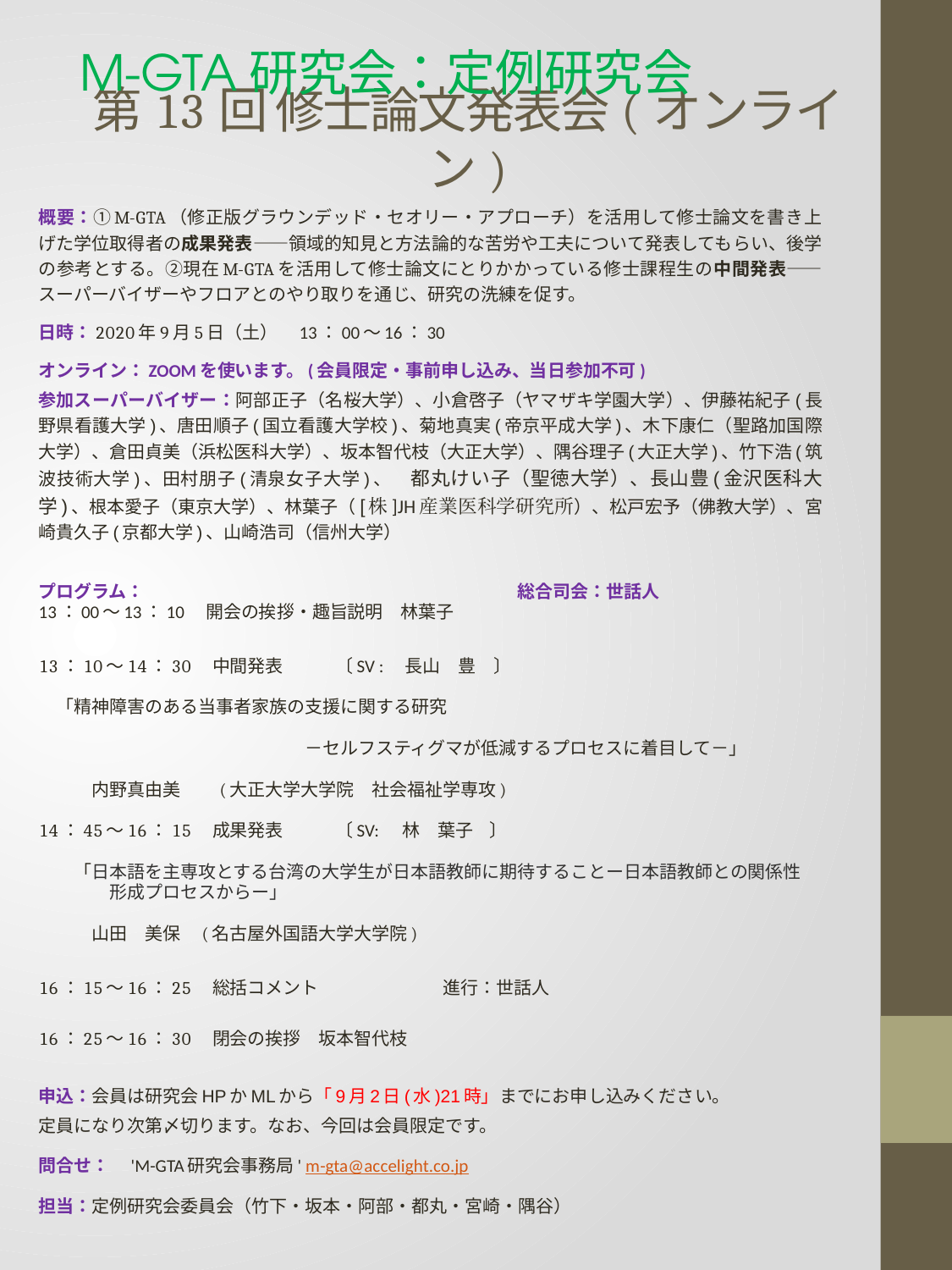

M-GTA研究会：定例研究会
# 第13回 修士論文発表会(オンライン)
概要：①M-GTA（修正版グラウンデッド・セオリー・アプローチ）を活用して修士論文を書き上げた学位取得者の成果発表――領域的知見と方法論的な苦労や工夫について発表してもらい、後学の参考とする。②現在M-GTAを活用して修士論文にとりかかっている修士課程生の中間発表――スーパーバイザーやフロアとのやり取りを通じ、研究の洗練を促す。

日時：2020年9月5日（土）　13：00～16：30

オンライン：ZOOMを使います。(会員限定・事前申し込み、当日参加不可)
参加スーパーバイザー：阿部正子（名桜大学）、小倉啓子（ヤマザキ学園大学）、伊藤祐紀子(長野県看護大学)、唐田順子(国立看護大学校)、菊地真実(帝京平成大学)、木下康仁（聖路加国際大学）、倉田貞美（浜松医科大学）、坂本智代枝（大正大学）、隅谷理子(大正大学)、竹下浩(筑波技術大学)、田村朋子(清泉女子大学)、　都丸けい子（聖徳大学）、長山豊(金沢医科大学)、根本愛子（東京大学）、林葉子（[株]JH産業医科学研究所）、松戸宏予（佛教大学）、宮崎貴久子(京都大学)、山崎浩司（信州大学）

プログラム：　　　　　　　　　　　　　　　　　　　　　総合司会：世話人
13：00～13：10　開会の挨拶・趣旨説明　林葉子

13：10～14：30　中間発表	〔SV :　長山　豊　〕

　「精神障害のある当事者家族の支援に関する研究

　　　　　　　　　　　　　　　－セルフスティグマが低減するプロセスに着目して－」

　　　内野真由美　　(大正大学大学院　社会福祉学専攻)

14：45～16：15　成果発表	〔SV:     林　葉子    〕

　　「日本語を主専攻とする台湾の大学生が日本語教師に期待することー日本語教師との関係性
　　　　形成プロセスからー」

　　　山田　美保　(名古屋外国語大学大学院)

16：15～16：25　総括コメント　　　　　　　進行：世話人

16：25～16：30　閉会の挨拶　坂本智代枝

申込：会員は研究会HPかMLから「9月2日(水)21時」までにお申し込みください。
定員になり次第〆切ります。なお、今回は会員限定です。

問合せ：　'M-GTA研究会事務局' m-gta@accelight.co.jp

担当：定例研究会委員会（竹下・坂本・阿部・都丸・宮崎・隅谷）